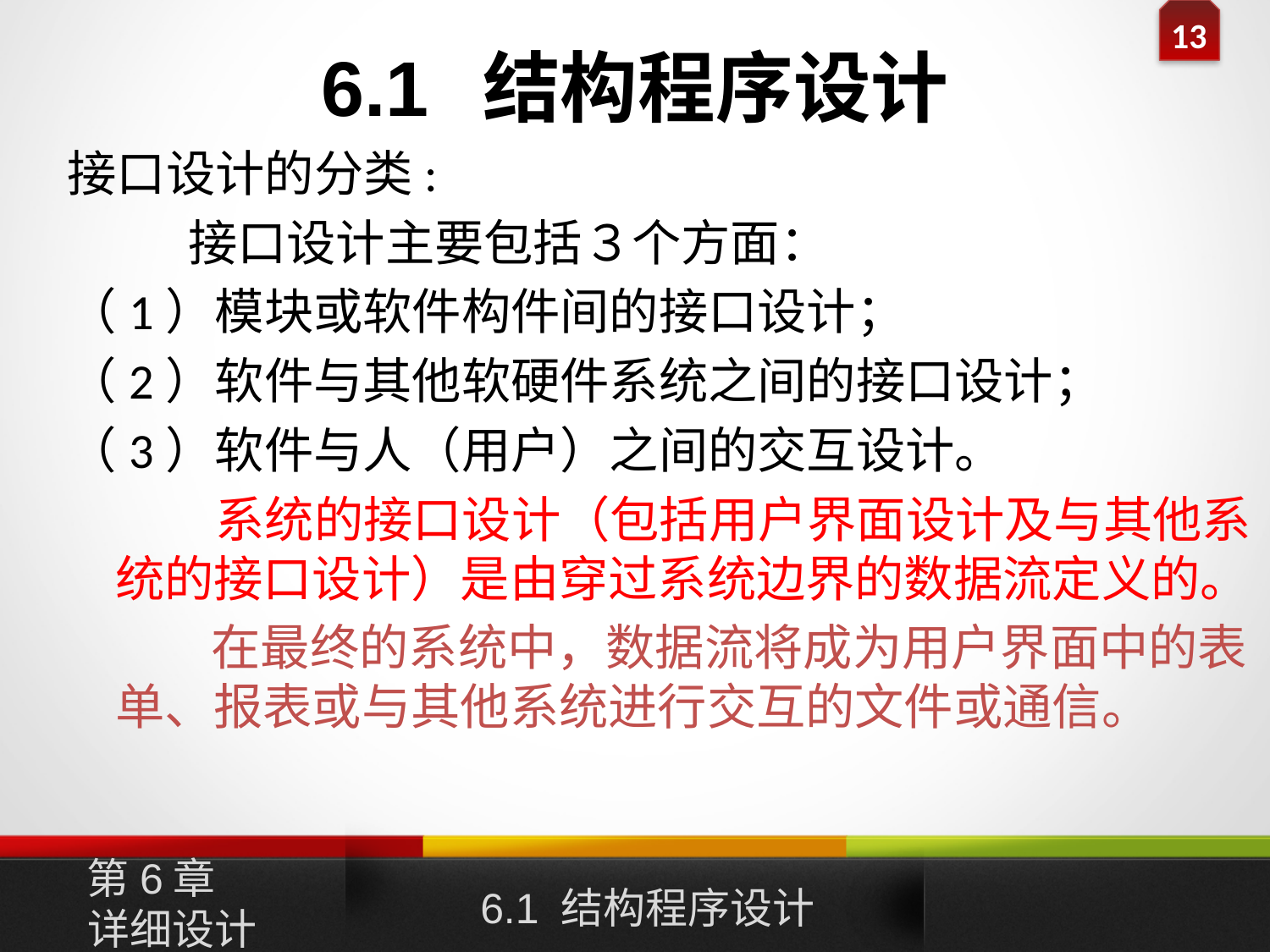

# 6.1  结构程序设计
接口设计的分类:
　　  接口设计主要包括３个方面：
（1）模块或软件构件间的接口设计；
（2）软件与其他软硬件系统之间的接口设计；
（3）软件与人（用户）之间的交互设计。
　　　系统的接口设计（包括用户界面设计及与其他系统的接口设计）是由穿过系统边界的数据流定义的。
            在最终的系统中，数据流将成为用户界面中的表单、报表或与其他系统进行交互的文件或通信。

第6章
详细设计
6.1 结构程序设计